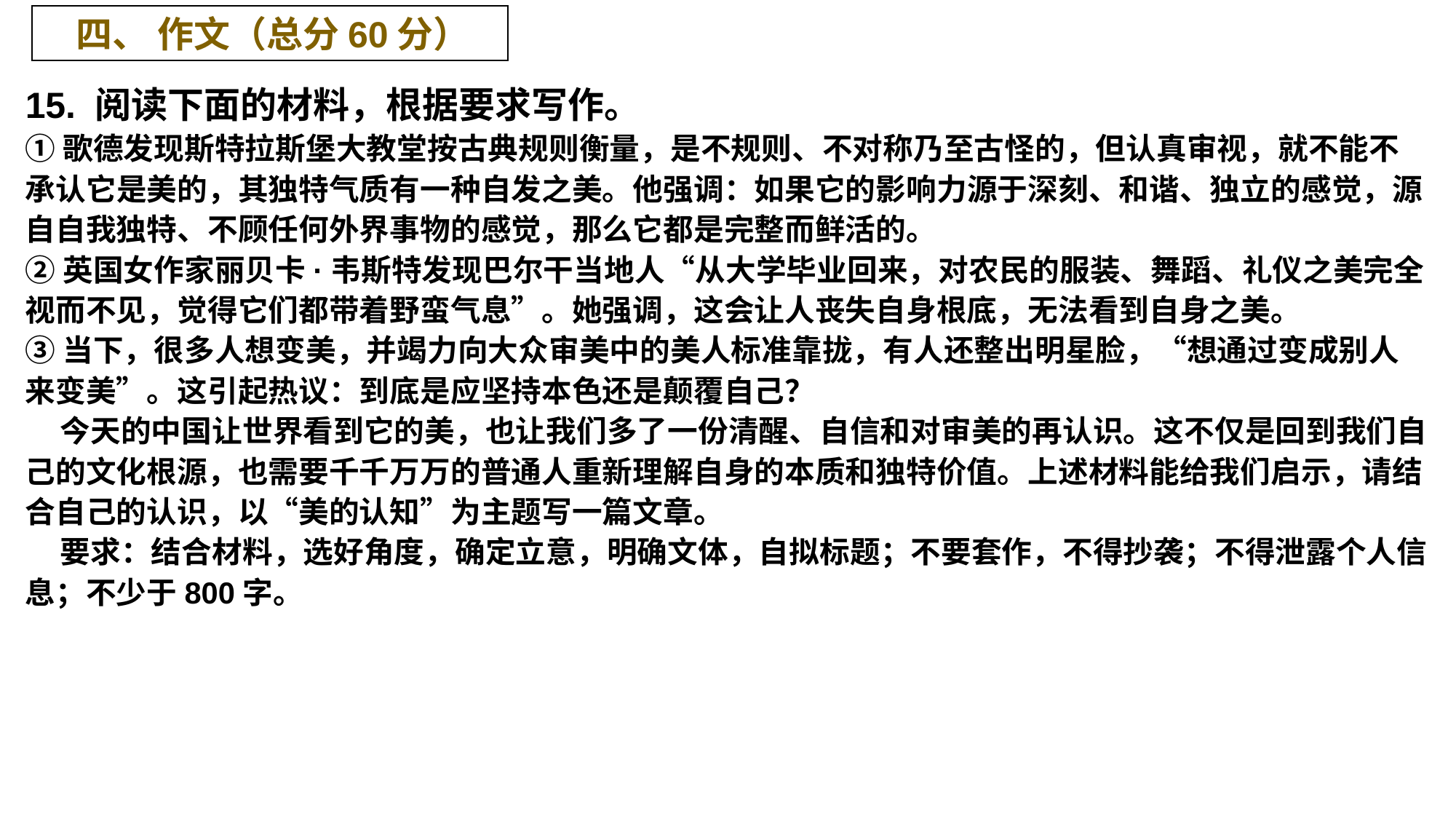

四、 作文（总分60分）
15. 阅读下面的材料，根据要求写作。
①歌德发现斯特拉斯堡大教堂按古典规则衡量，是不规则、不对称乃至古怪的，但认真审视，就不能不承认它是美的，其独特气质有一种自发之美。他强调：如果它的影响力源于深刻、和谐、独立的感觉，源自自我独特、不顾任何外界事物的感觉，那么它都是完整而鲜活的。
②英国女作家丽贝卡·韦斯特发现巴尔干当地人“从大学毕业回来，对农民的服装、舞蹈、礼仪之美完全视而不见，觉得它们都带着野蛮气息”。她强调，这会让人丧失自身根底，无法看到自身之美。
③当下，很多人想变美，并竭力向大众审美中的美人标准靠拢，有人还整出明星脸，“想通过变成别人来变美”。这引起热议：到底是应坚持本色还是颠覆自己？
    今天的中国让世界看到它的美，也让我们多了一份清醒、自信和对审美的再认识。这不仅是回到我们自己的文化根源，也需要千千万万的普通人重新理解自身的本质和独特价值。上述材料能给我们启示，请结合自己的认识，以“美的认知”为主题写一篇文章。
    要求：结合材料，选好角度，确定立意，明确文体，自拟标题；不要套作，不得抄袭；不得泄露个人信息；不少于800字。